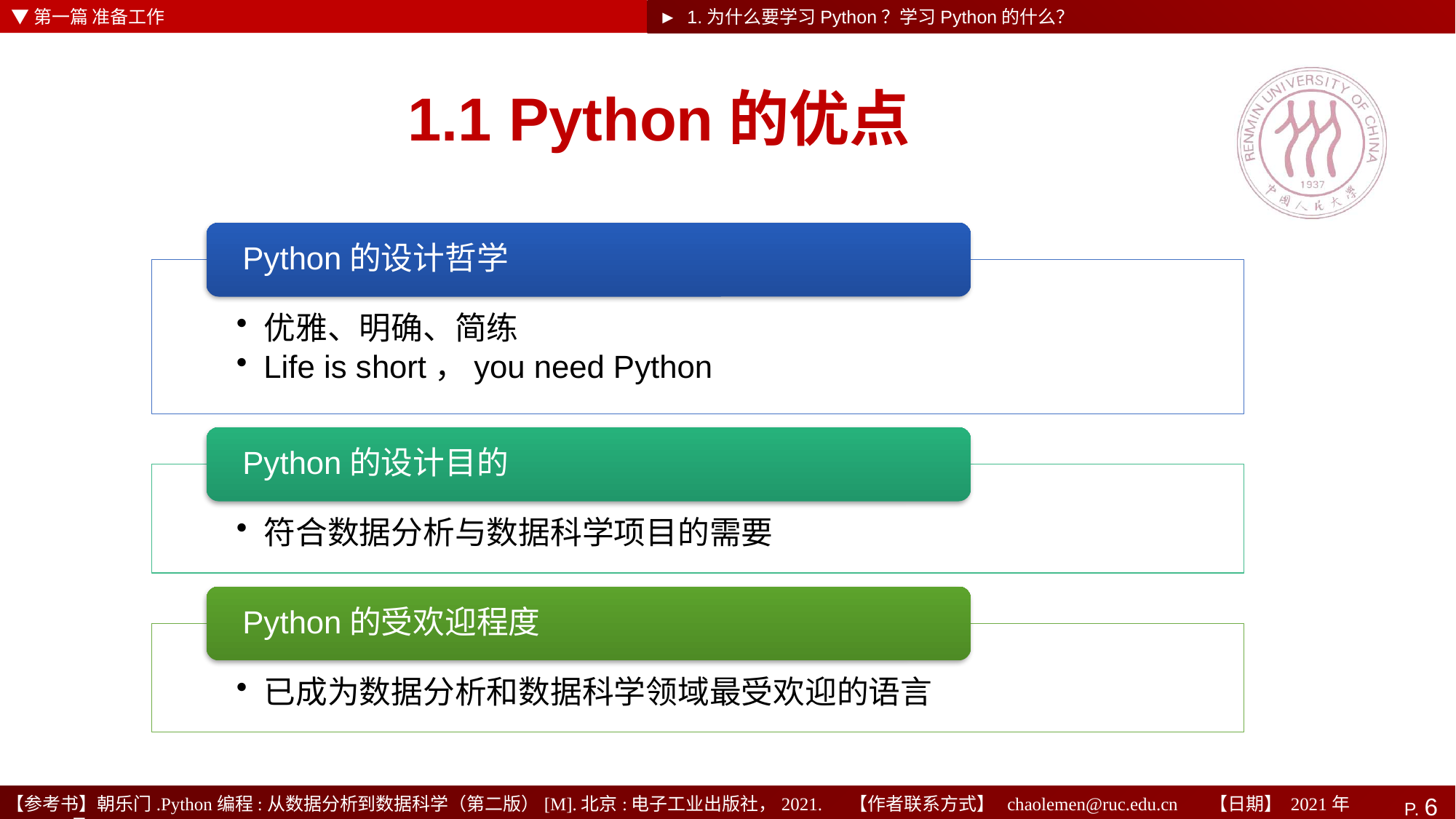

▼第一篇 准备工作
►  1.为什么要学习Python？学习Python的什么？
# 1.1 Python的优点
优雅、明确、简练
Life is short，you need Python
Python的设计哲学
符合数据分析与数据科学项目的需要
Python的设计目的
已成为数据分析和数据科学领域最受欢迎的语言
Python的受欢迎程度